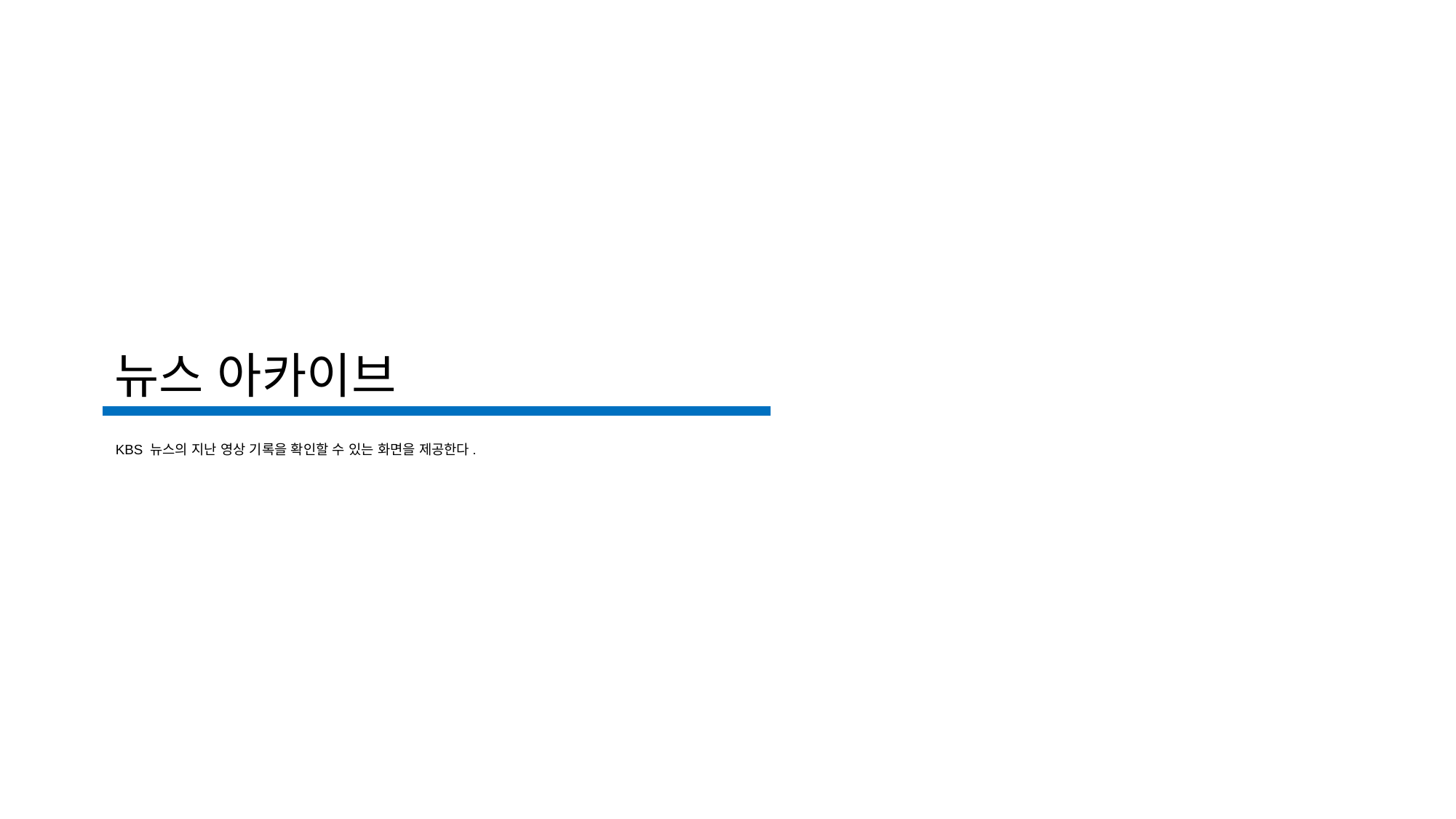

# 뉴스 아카이브
KBS 뉴스의 지난 영상 기록을 확인할 수 있는 화면을 제공한다.